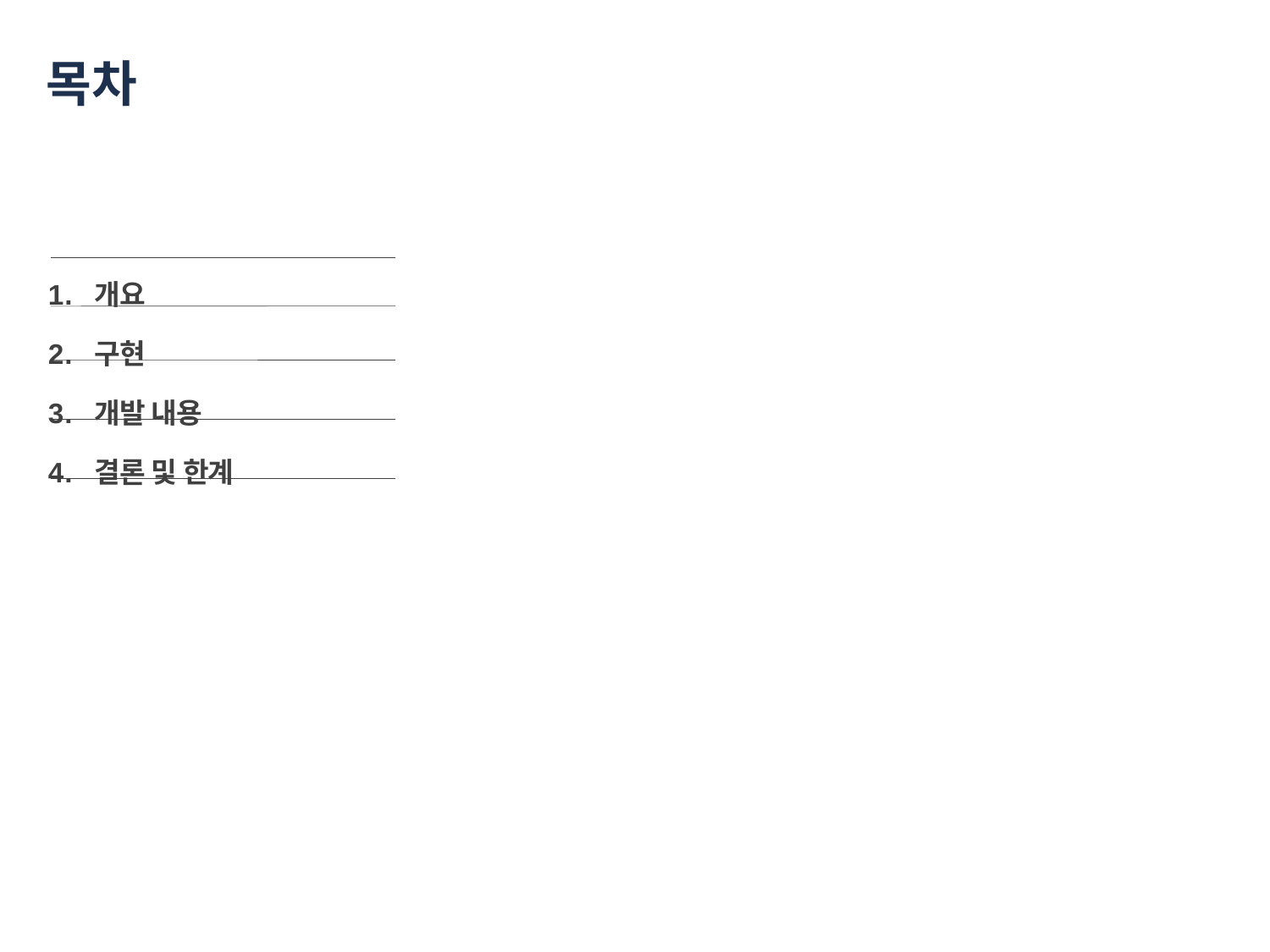

# 목차
개요
구현
개발 내용
결론 및 한계